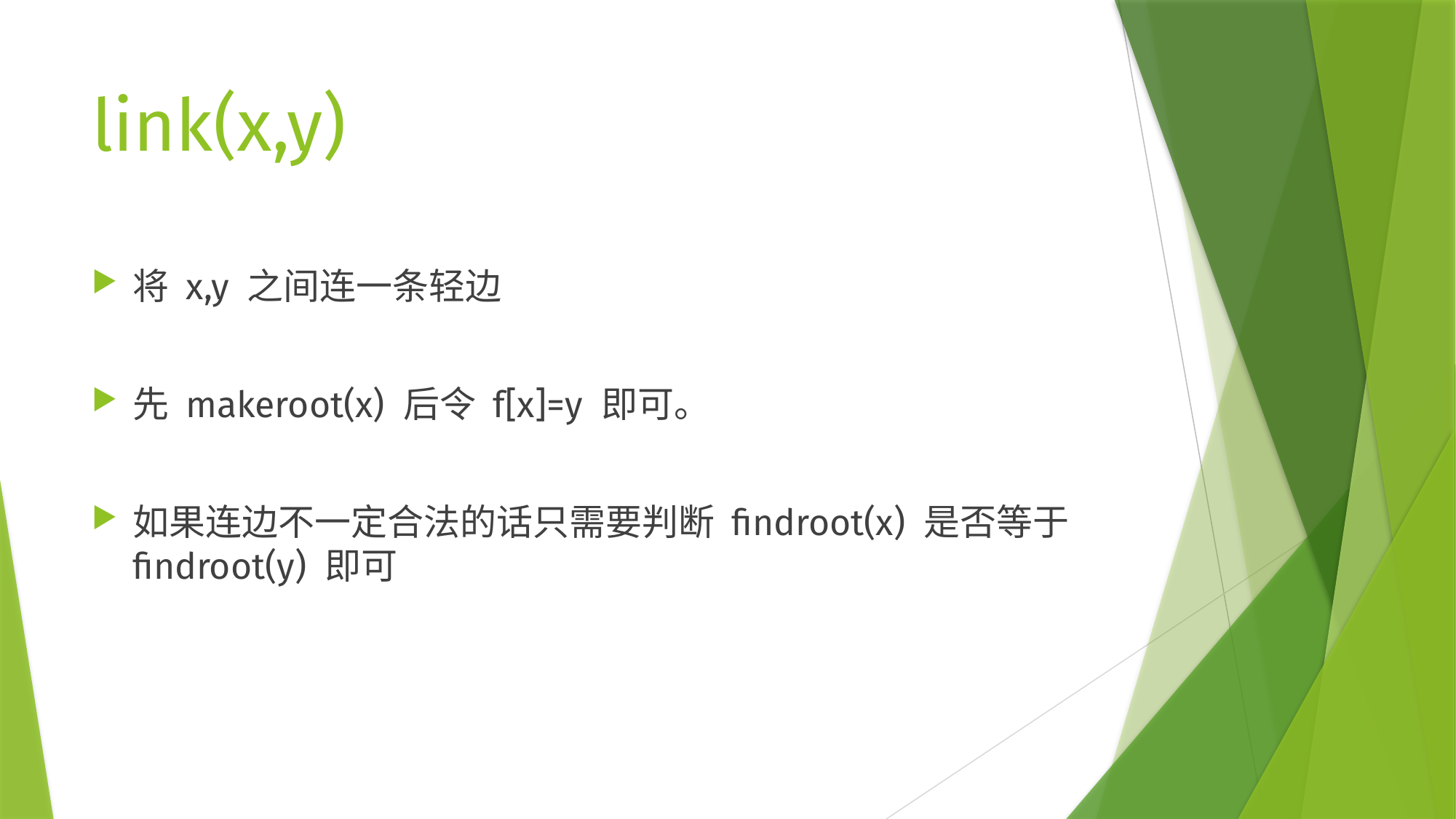

# link(x,y)
将 x,y 之间连一条轻边

先 makeroot(x) 后令 f[x]=y 即可。

如果连边不一定合法的话只需要判断 findroot(x) 是否等于 findroot(y) 即可